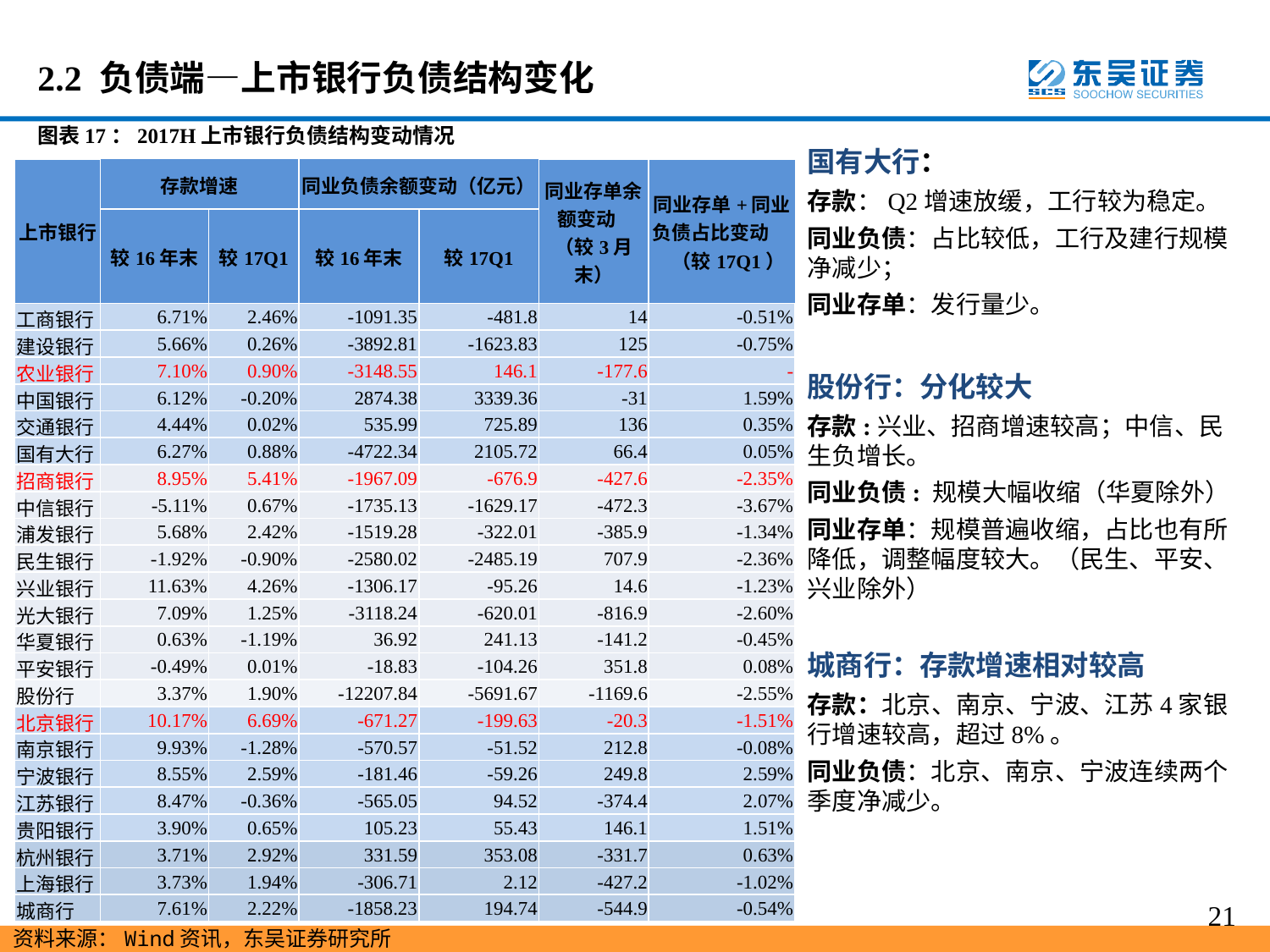

2.2 负债端—上市银行负债结构变化

图表17：2017H上市银行负债结构变动情况
国有大行：
存款：Q2增速放缓，工行较为稳定。
同业负债：占比较低，工行及建行规模净减少；
同业存单：发行量少。

股份行：分化较大
存款:兴业、招商增速较高；中信、民生负增长。
同业负债: 规模大幅收缩（华夏除外）
同业存单：规模普遍收缩，占比也有所降低，调整幅度较大。（民生、平安、兴业除外）

城商行：存款增速相对较高
存款：北京、南京、宁波、江苏4家银行增速较高，超过8%。
同业负债：北京、南京、宁波连续两个季度净减少。
| 上市银行 | 存款增速 |  | 同业负债余额变动（亿元） |  | 同业存单余额变动 （较3月末） | 同业存单+同业负债占比变动 （较17Q1） |
| --- | --- | --- | --- | --- | --- | --- |
|  | 较16年末 | 较17Q1 | 较16年末 | 较17Q1 |  |  |
| 工商银行 | 6.71% | 2.46% | -1091.35 | -481.8 | 14 | -0.51% |
| 建设银行 | 5.66% | 0.26% | -3892.81 | -1623.83 | 125 | -0.75% |
| 农业银行 | 7.10% | 0.90% | -3148.55 | 146.1 | -177.6 | - |
| 中国银行 | 6.12% | -0.20% | 2874.38 | 3339.36 | -31 | 1.59% |
| 交通银行 | 4.44% | 0.02% | 535.99 | 725.89 | 136 | 0.35% |
| 国有大行 | 6.27% | 0.88% | -4722.34 | 2105.72 | 66.4 | 0.05% |
| 招商银行 | 8.95% | 5.41% | -1967.09 | -676.9 | -427.6 | -2.35% |
| 中信银行 | -5.11% | 0.67% | -1735.13 | -1629.17 | -472.3 | -3.67% |
| 浦发银行 | 5.68% | 2.42% | -1519.28 | -322.01 | -385.9 | -1.34% |
| 民生银行 | -1.92% | -0.90% | -2580.02 | -2485.19 | 707.9 | -2.36% |
| 兴业银行 | 11.63% | 4.26% | -1306.17 | -95.26 | 14.6 | -1.23% |
| 光大银行 | 7.09% | 1.25% | -3118.24 | -620.01 | -816.9 | -2.60% |
| 华夏银行 | 0.63% | -1.19% | 36.92 | 241.13 | -141.2 | -0.45% |
| 平安银行 | -0.49% | 0.01% | -18.83 | -104.26 | 351.8 | 0.08% |
| 股份行 | 3.37% | 1.90% | -12207.84 | -5691.67 | -1169.6 | -2.55% |
| 北京银行 | 10.17% | 6.69% | -671.27 | -199.63 | -20.3 | -1.51% |
| 南京银行 | 9.93% | -1.28% | -570.57 | -51.52 | 212.8 | -0.08% |
| 宁波银行 | 8.55% | 2.59% | -181.46 | -59.26 | 249.8 | 2.59% |
| 江苏银行 | 8.47% | -0.36% | -565.05 | 94.52 | -374.4 | 2.07% |
| 贵阳银行 | 3.90% | 0.65% | 105.23 | 55.43 | 146.1 | 1.51% |
| 杭州银行 | 3.71% | 2.92% | 331.59 | 353.08 | -331.7 | 0.63% |
| 上海银行 | 3.73% | 1.94% | -306.71 | 2.12 | -427.2 | -1.02% |
| 城商行 | 7.61% | 2.22% | -1858.23 | 194.74 | -544.9 | -0.54% |
21
资料来源：Wind资讯，东吴证券研究所